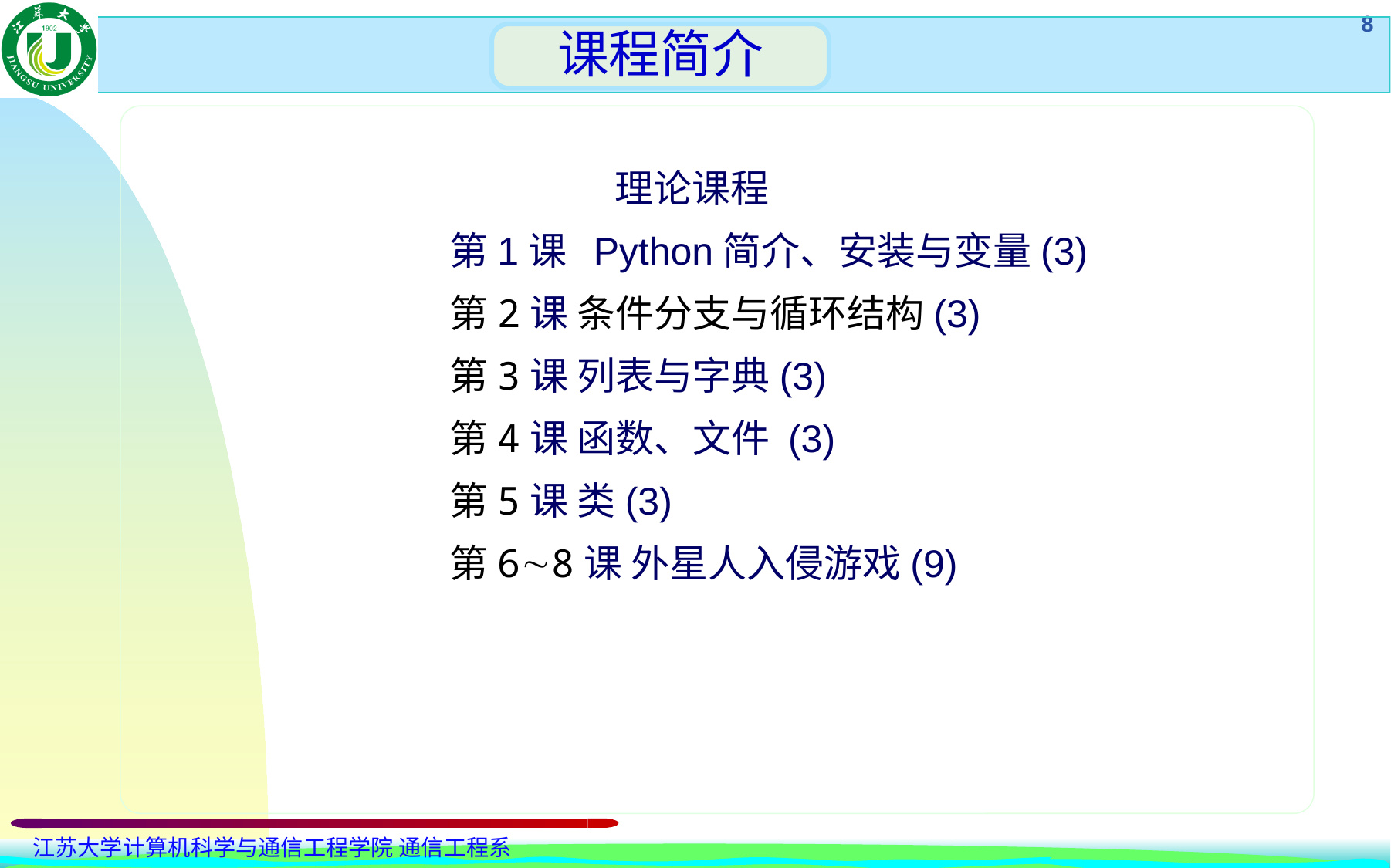

课程简介

                  理论课程
第1课  Python简介、安装与变量(3)
第2课 条件分支与循环结构(3)
第3课 列表与字典(3)
第4课 函数、文件 (3)
第5课 类(3)
第6∼8课 外星人入侵游戏(9)